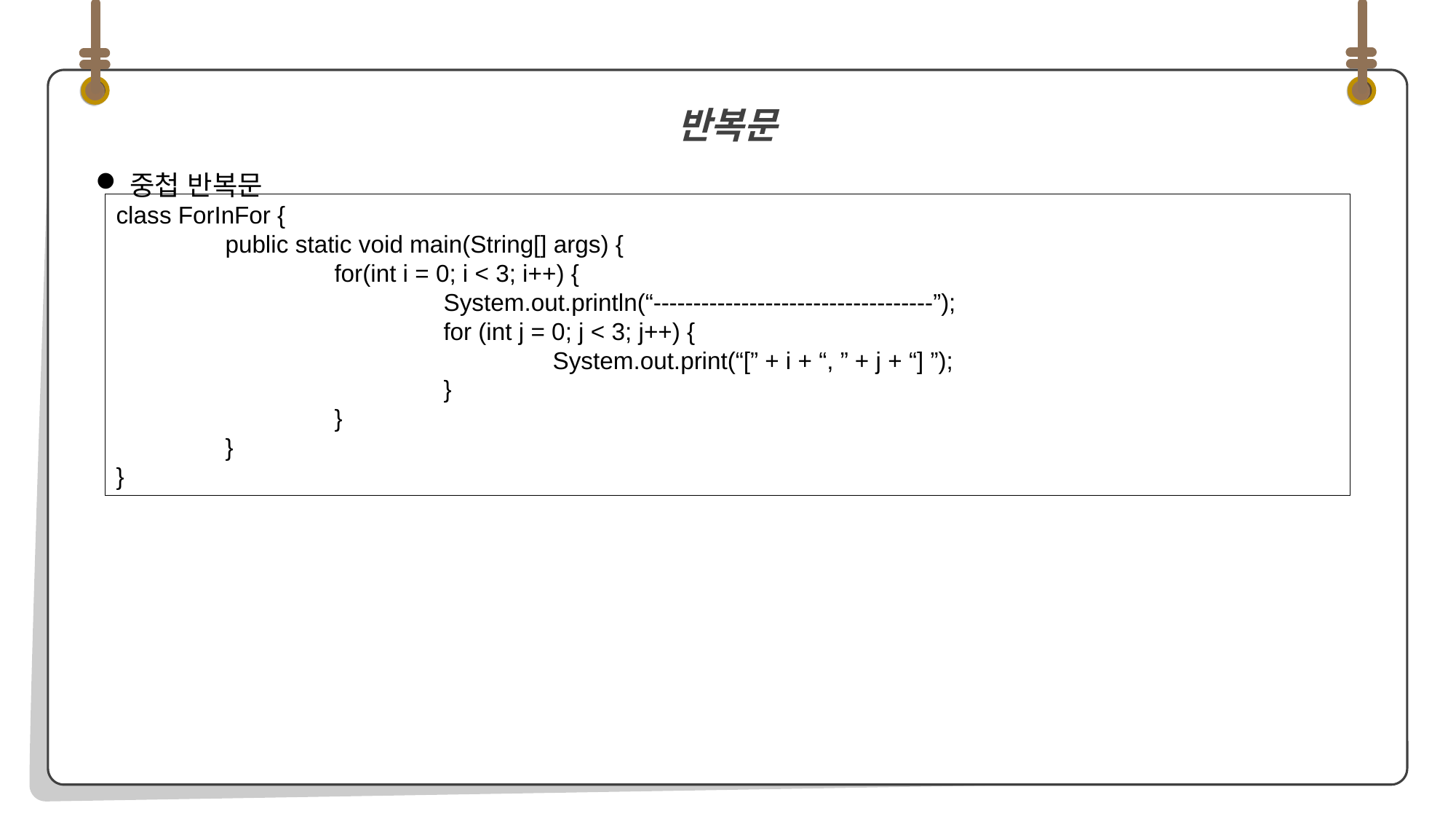

중첩 반복문
반복문

class ForInFor {
	public static void main(String[] args) {
		for(int i = 0; i < 3; i++) {
			System.out.println(“-----------------------------------”);
			for (int j = 0; j < 3; j++) {
				System.out.print(“[” + i + “, ” + j + “] ”);
			}
		}
	}
}